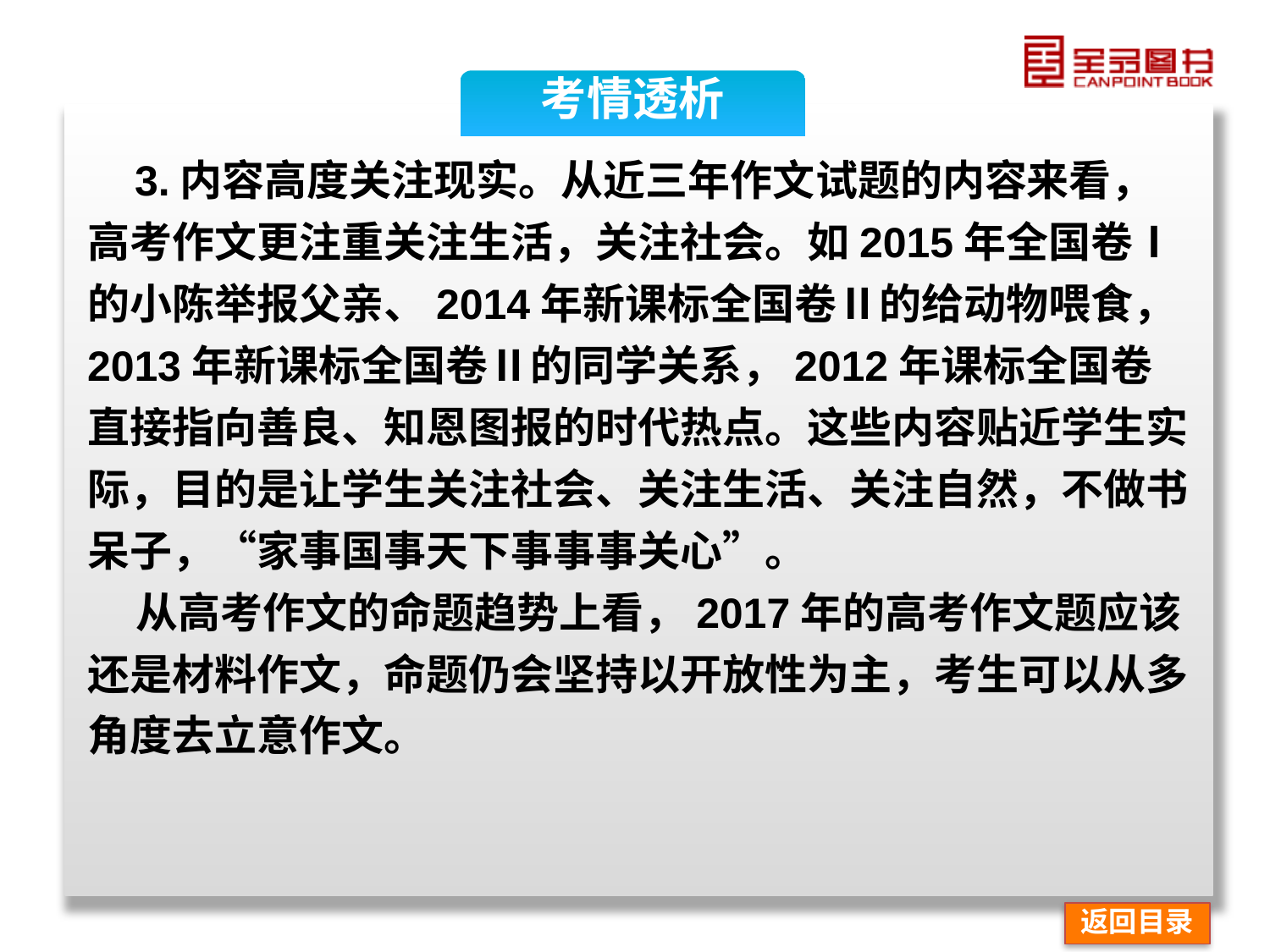

考情透析

    3.内容高度关注现实。从近三年作文试题的内容来看，高考作文更注重关注生活，关注社会。如2015年全国卷Ⅰ的小陈举报父亲、2014年新课标全国卷Ⅱ的给动物喂食，2013年新课标全国卷Ⅱ的同学关系，2012年课标全国卷直接指向善良、知恩图报的时代热点。这些内容贴近学生实际，目的是让学生关注社会、关注生活、关注自然，不做书呆子，“家事国事天下事事事关心”。
    从高考作文的命题趋势上看，2017年的高考作文题应该还是材料作文，命题仍会坚持以开放性为主，考生可以从多角度去立意作文。
返回目录